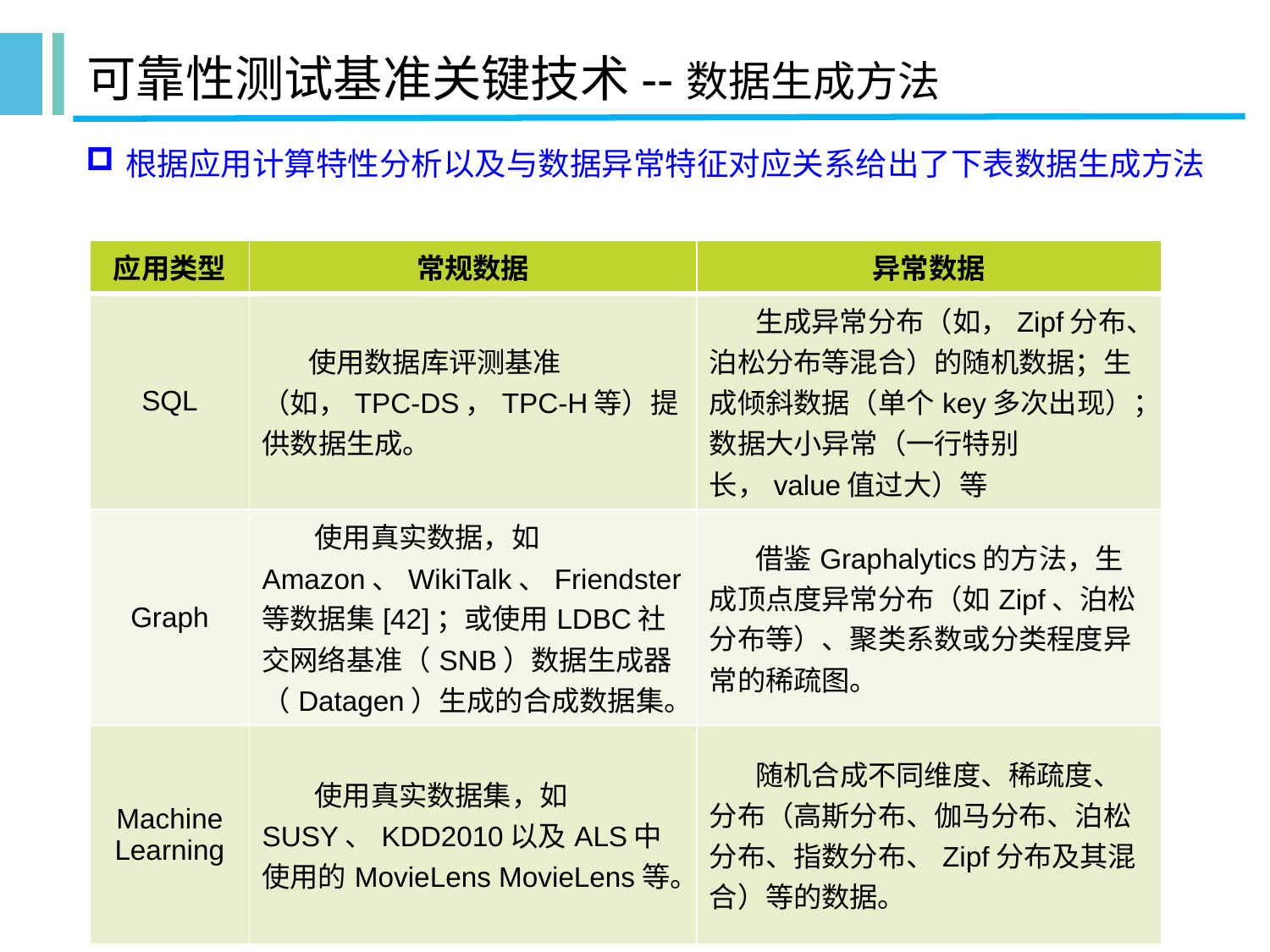

# 可靠性测试基准关键技术--数据生成方法
根据应用计算特性分析以及与数据异常特征对应关系给出了下表数据生成方法
| 应用类型 | 常规数据 | 异常数据 |
| --- | --- | --- |
| SQL | 使用数据库评测基准（如，TPC-DS，TPC-H等）提供数据生成。 | 生成异常分布（如，Zipf分布、泊松分布等混合）的随机数据；生成倾斜数据（单个key多次出现）；数据大小异常（一行特别长，value值过大）等 |
| Graph | 使用真实数据，如Amazon、WikiTalk、Friendster等数据集[42]；或使用LDBC社交网络基准（SNB）数据生成器（Datagen）生成的合成数据集。 | 借鉴Graphalytics的方法，生成顶点度异常分布（如Zipf、泊松分布等）、聚类系数或分类程度异常的稀疏图。 |
| Machine Learning | 使用真实数据集，如SUSY、KDD2010以及ALS中使用的MovieLens MovieLens等。 | 随机合成不同维度、稀疏度、分布（高斯分布、伽马分布、泊松分布、指数分布、Zipf分布及其混合）等的数据。 |